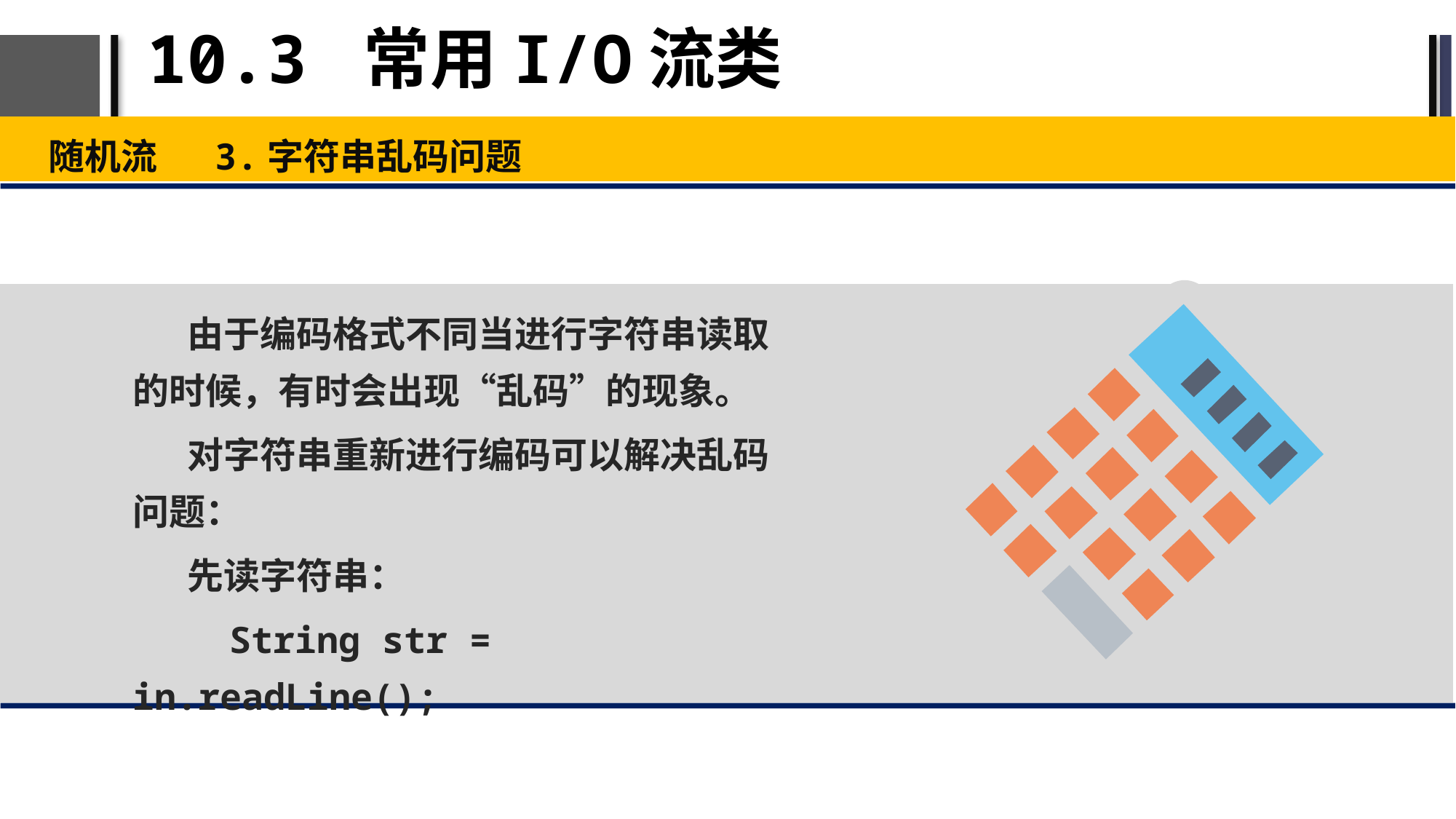

# 10.3 常用I/O流类

随机流      3.字符串乱码问题

由于编码格式不同当进行字符串读取的时候，有时会出现“乱码”的现象。
对字符串重新进行编码可以解决乱码问题：
先读字符串：
String str = in.readLine();